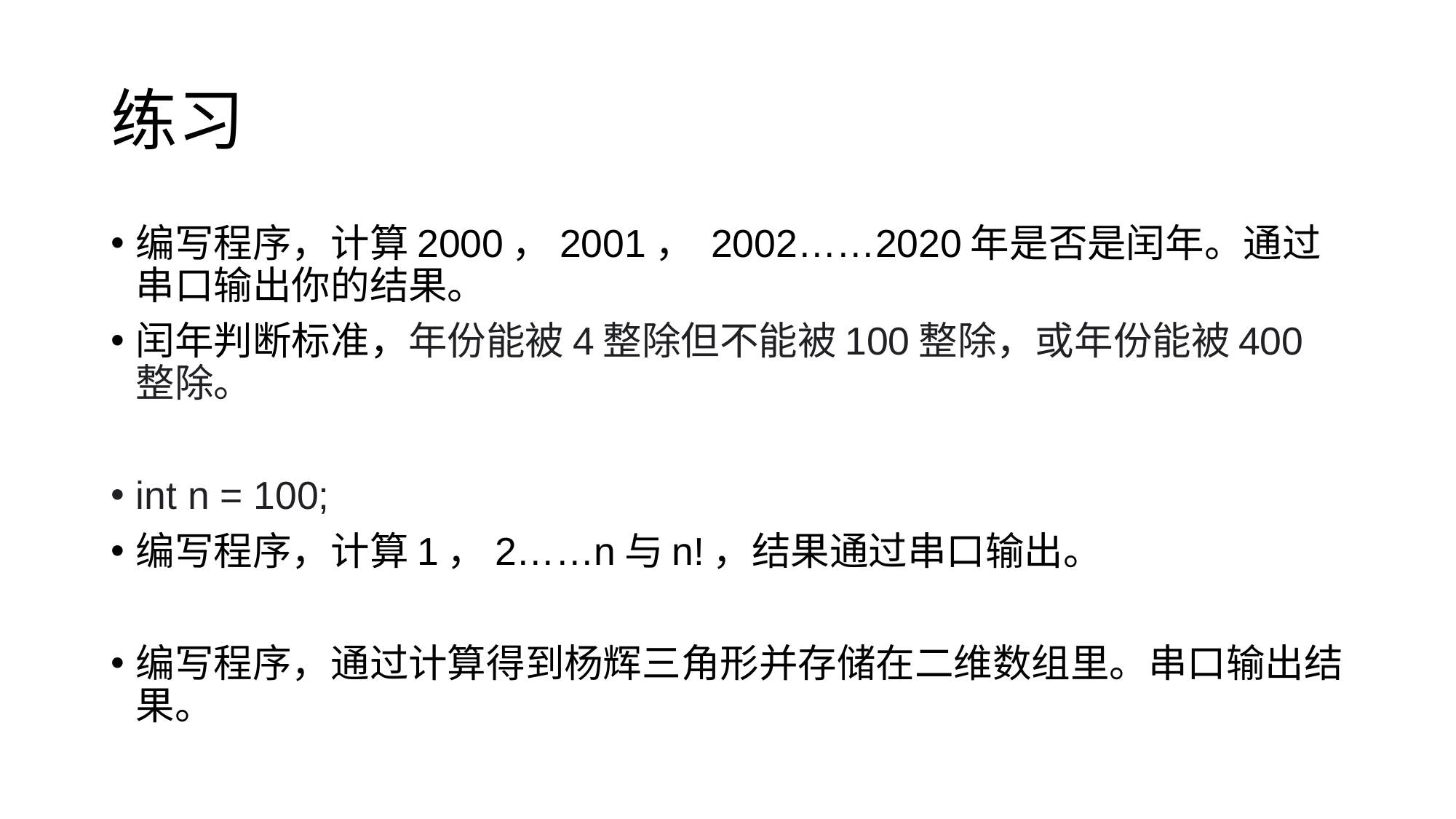

# 练习
编写程序，计算2000，2001， 2002……2020年是否是闰年。通过串口输出你的结果。
闰年判断标准，年份能被4整除但不能被100整除，或年份能被400整除。

int n = 100;
编写程序，计算1，2……n与n!，结果通过串口输出。

编写程序，通过计算得到杨辉三角形并存储在二维数组里。串口输出结果。